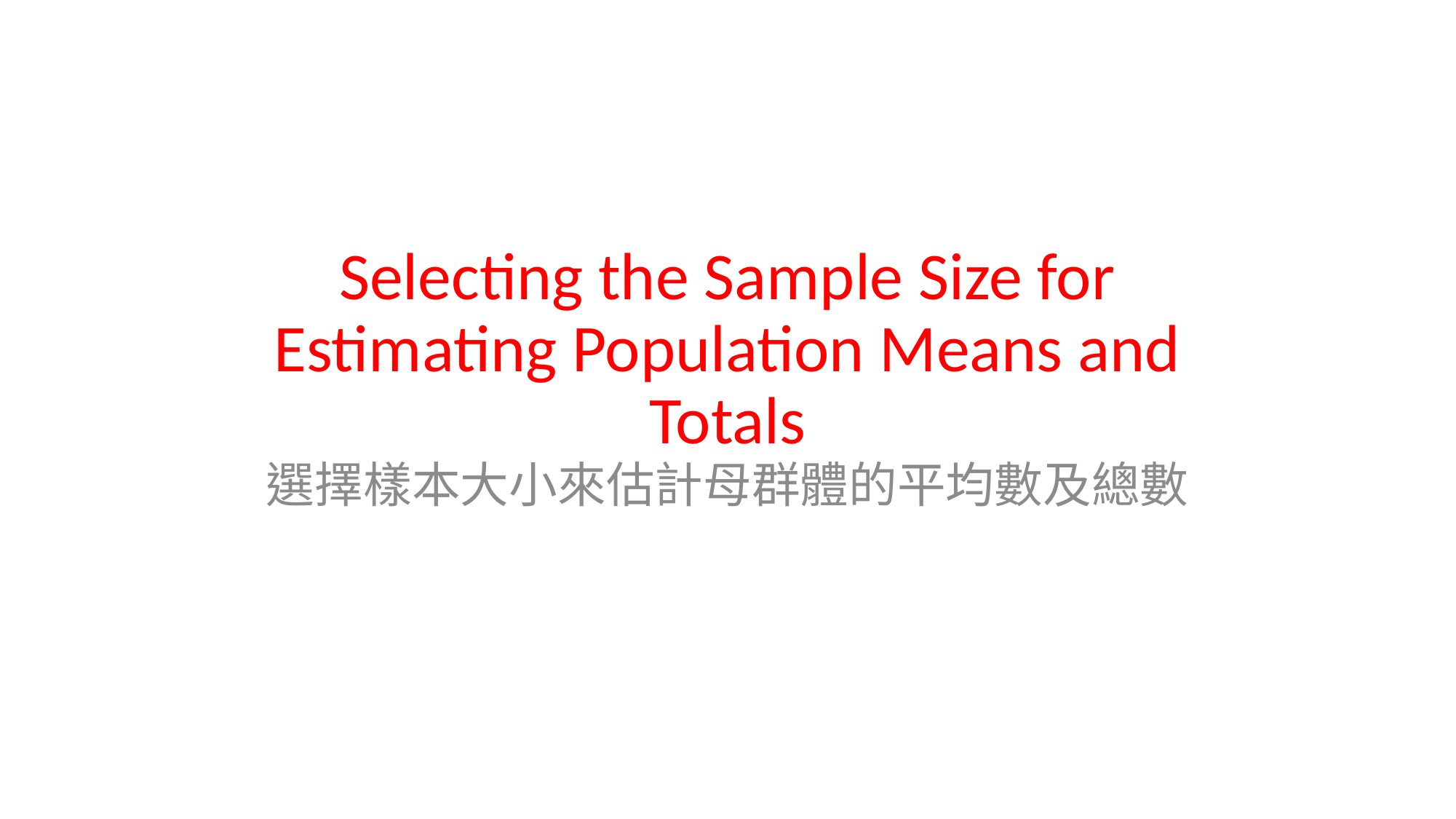

# Selecting the Sample Size for Estimating Population Means and Totals
選擇樣本大小來估計母群體的平均數及總數